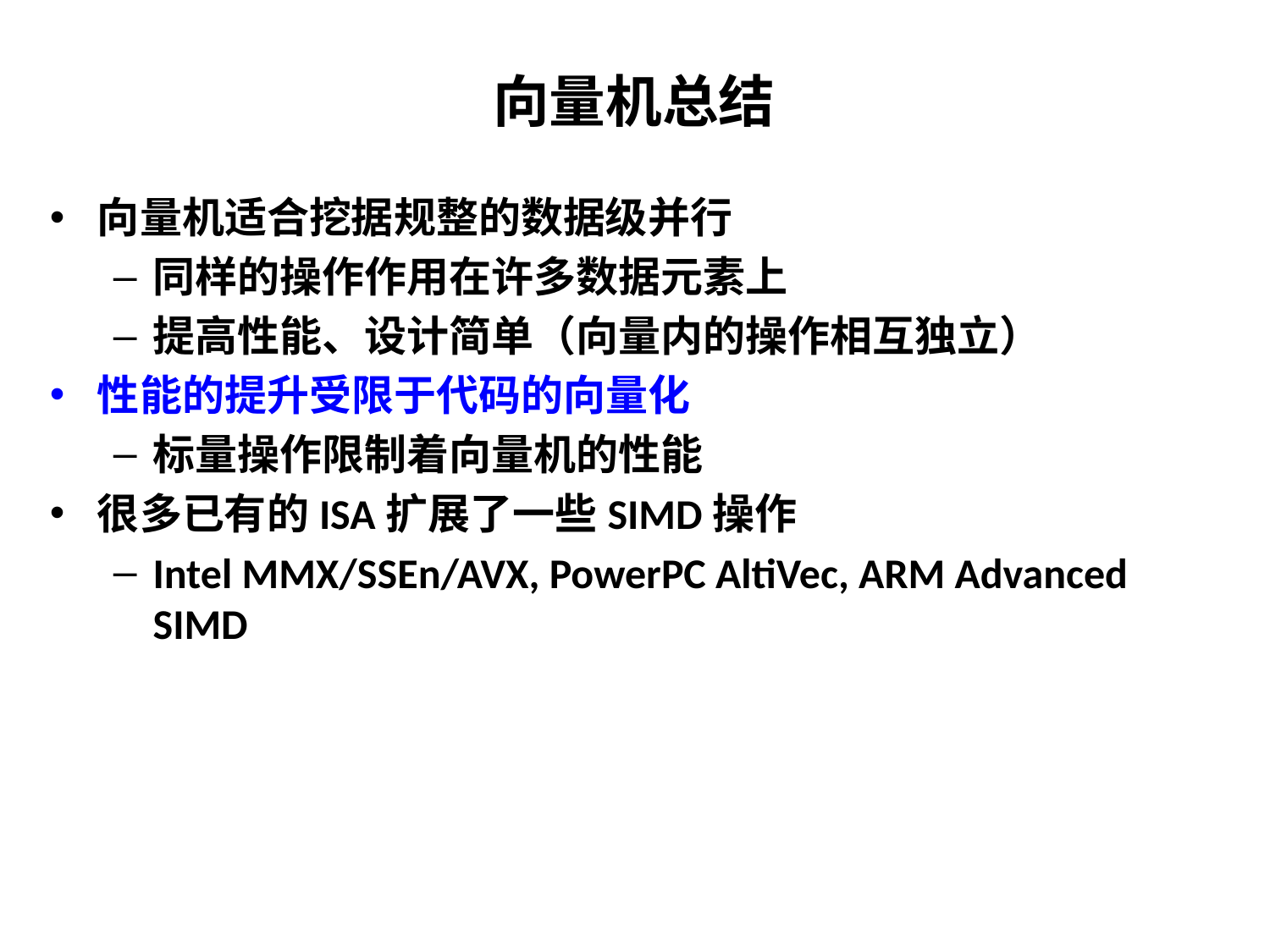

# 向量机总结
向量机适合挖据规整的数据级并行
同样的操作作用在许多数据元素上
提高性能、设计简单（向量内的操作相互独立）
性能的提升受限于代码的向量化
标量操作限制着向量机的性能
很多已有的ISA扩展了一些SIMD操作
Intel MMX/SSEn/AVX, PowerPC AltiVec, ARM Advanced SIMD